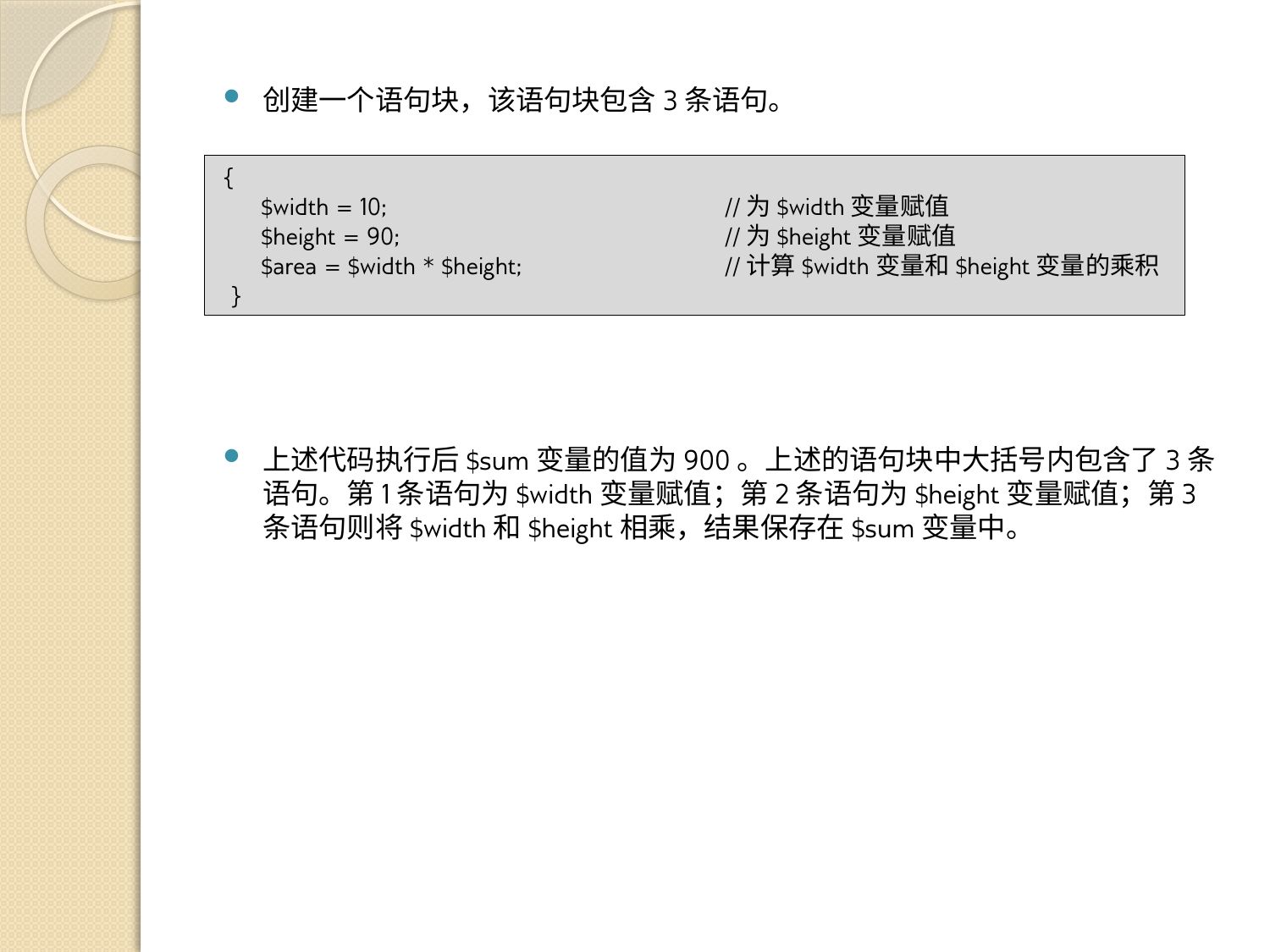

创建一个语句块，该语句块包含3条语句。
 {
      $width = 10;			//为$width变量赋值
      $height = 90;			//为$height变量赋值
      $area = $width * $height;		//计算$width变量和$height变量的乘积
  }
上述代码执行后$sum变量的值为900。上述的语句块中大括号内包含了3条语句。第1条语句为$width变量赋值；第2条语句为$height变量赋值；第3条语句则将$width和$height相乘，结果保存在$sum变量中。